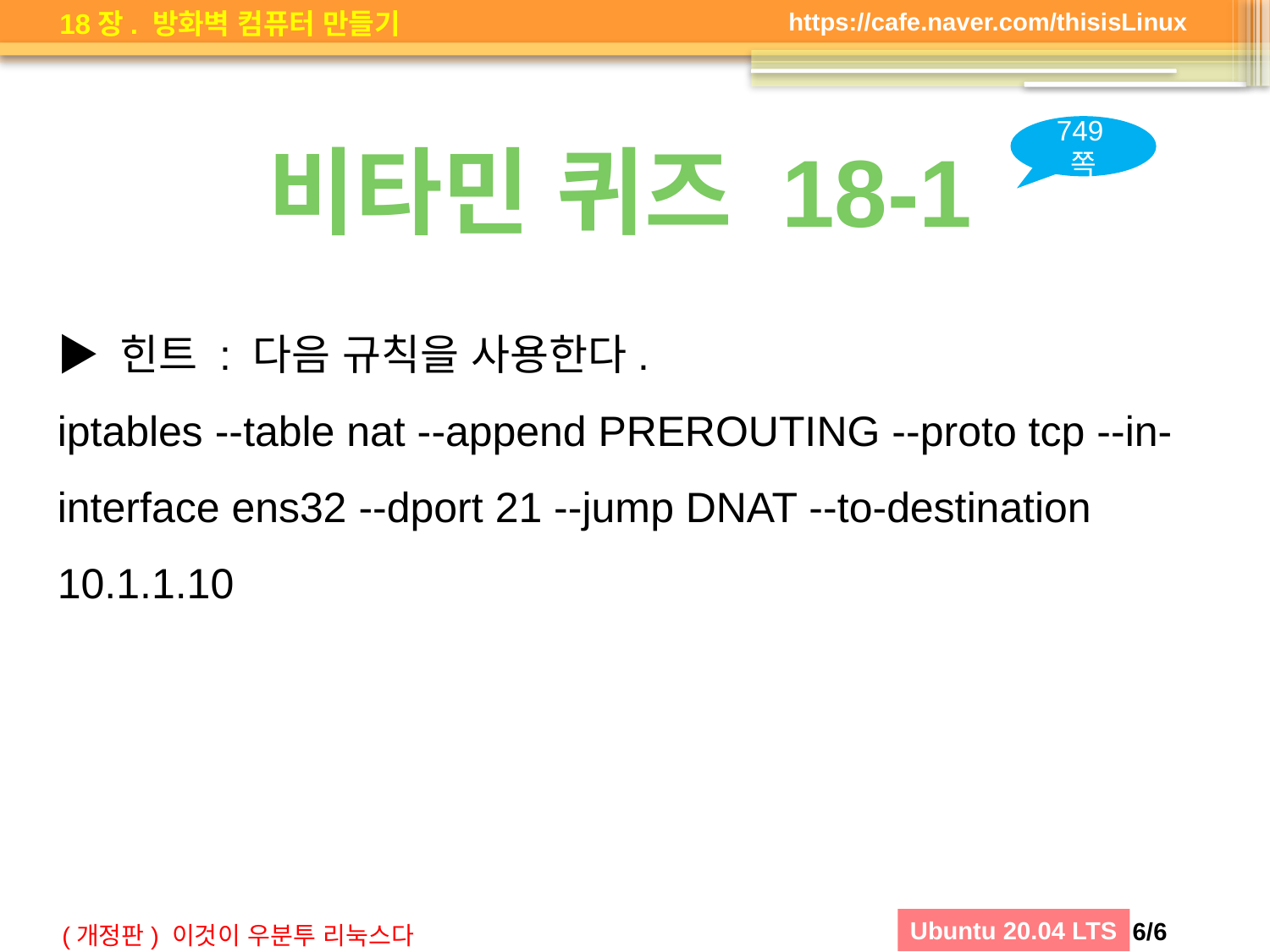

749쪽
비타민 퀴즈 18-1
▶ 힌트 : 다음 규칙을 사용한다.
iptables --table nat --append PREROUTING --proto tcp --in-interface ens32 --dport 21 --jump DNAT --to-destination 10.1.1.10